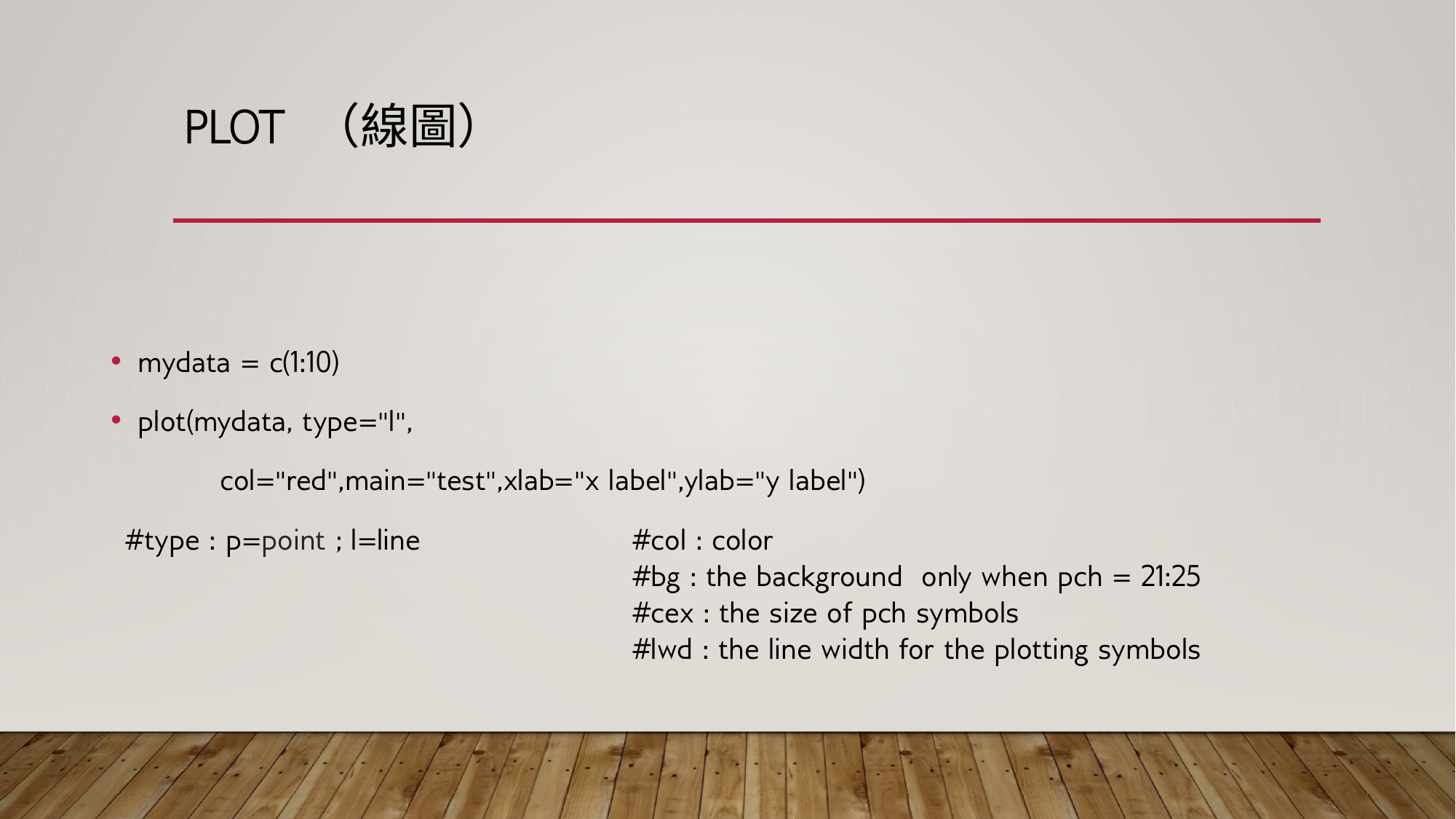

# plot （線圖）
mydata = c(1:10)
plot(mydata, type="l",
	col="red",main="test",xlab="x label",ylab="y label")

#type : p=point ; l=line
#col : color
#bg : the background  only when pch = 21:25
#cex : the size of pch symbols
#lwd : the line width for the plotting symbols